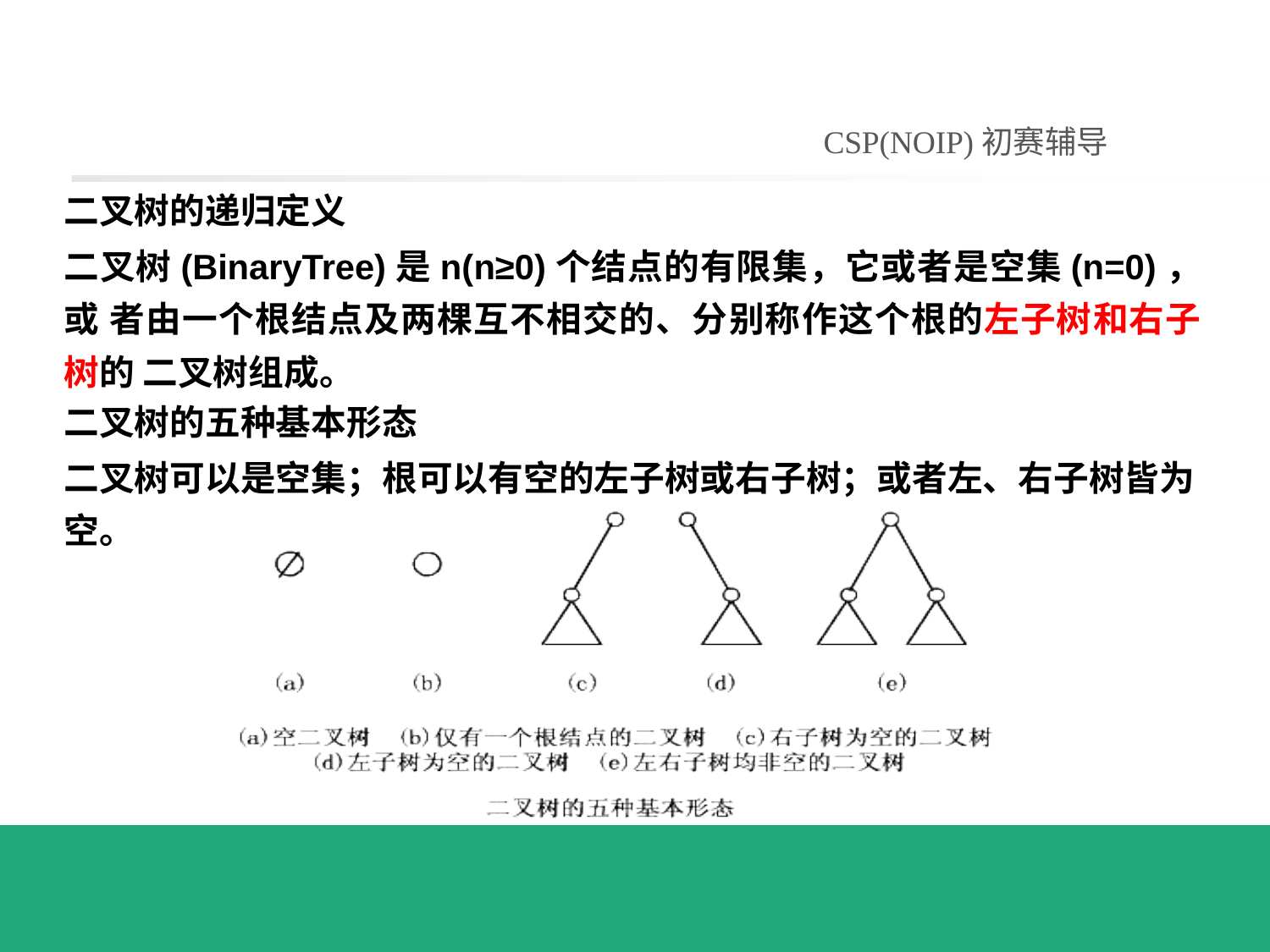

# CSP(NOIP)初赛辅导

二叉树的递归定义
二叉树(BinaryTree)是n(n≥0)个结点的有限集，它或者是空集(n=0)，或 者由一个根结点及两棵互不相交的、分别称作这个根的左子树和右子树的 二叉树组成。
二叉树的五种基本形态
二叉树可以是空集；根可以有空的左子树或右子树；或者左、右子树皆为 空。